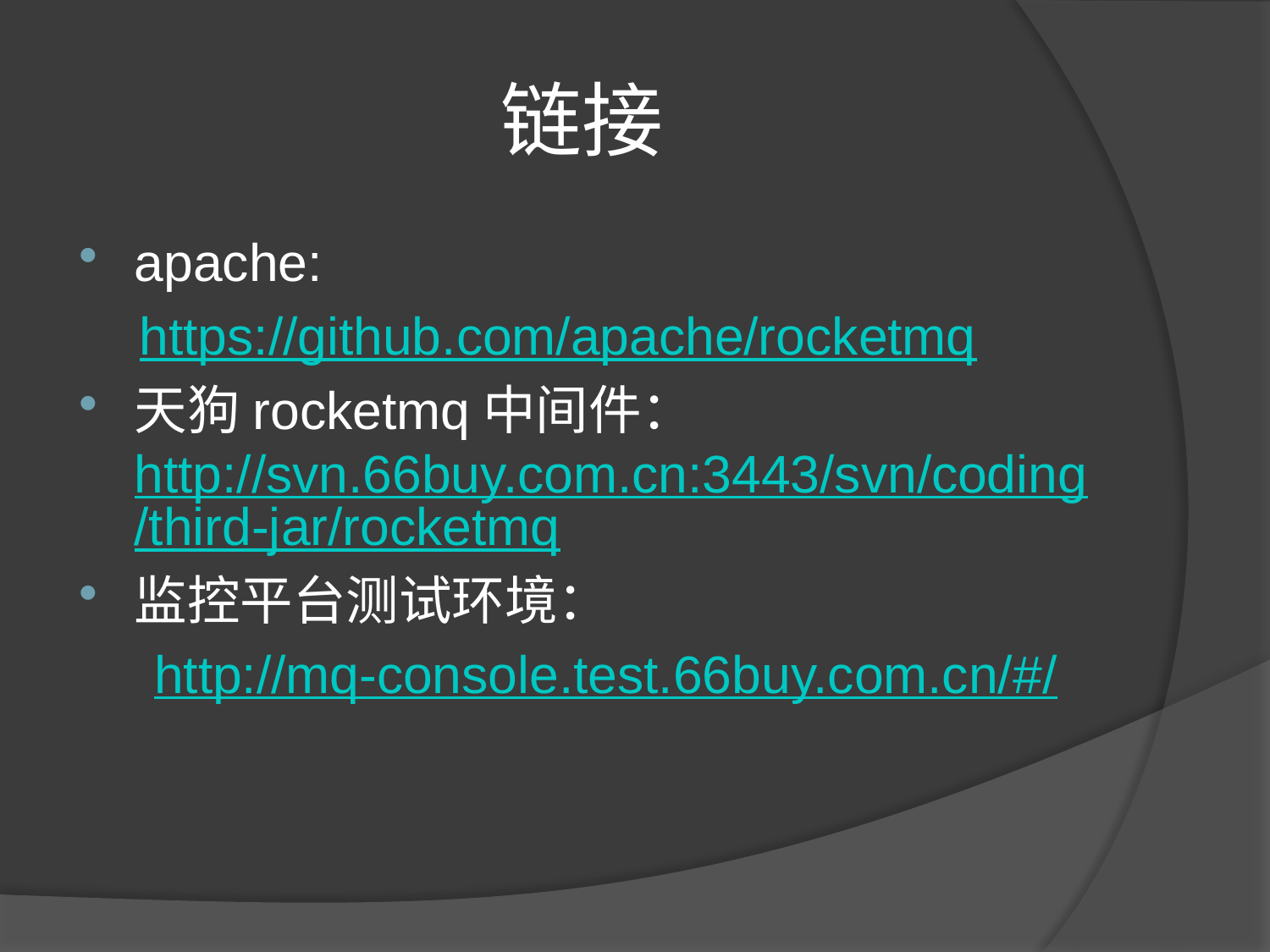

# 链接
apache:
    https://github.com/apache/rocketmq
天狗rocketmq中间件：http://svn.66buy.com.cn:3443/svn/coding/third-jar/rocketmq
监控平台测试环境：
     http://mq-console.test.66buy.com.cn/#/